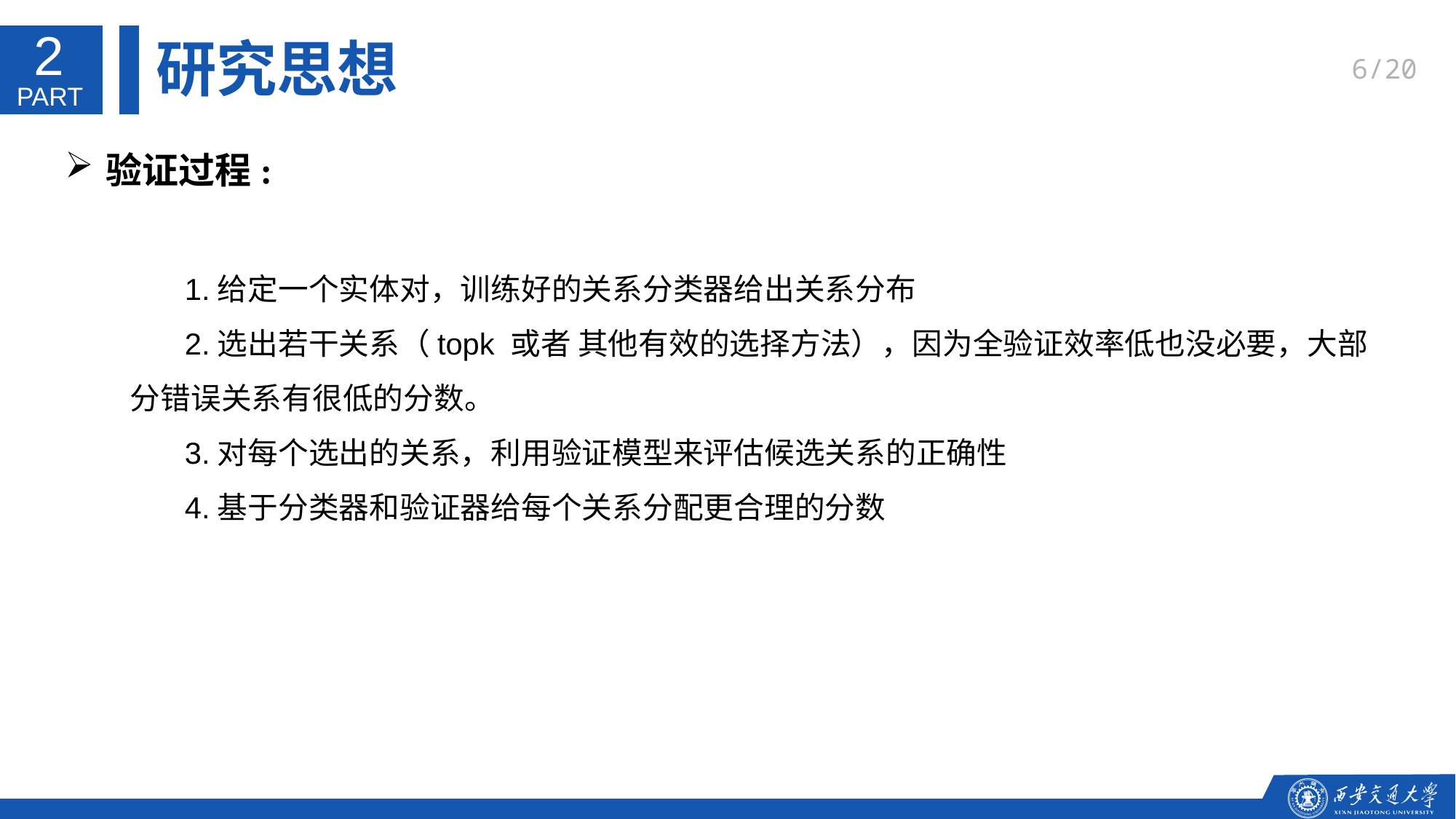

2
研究思想
6/20
验证过程:
1.给定一个实体对，训练好的关系分类器给出关系分布
2.选出若干关系（topk 或者 其他有效的选择方法），因为全验证效率低也没必要，大部分错误关系有很低的分数。
3.对每个选出的关系，利用验证模型来评估候选关系的正确性
4.基于分类器和验证器给每个关系分配更合理的分数